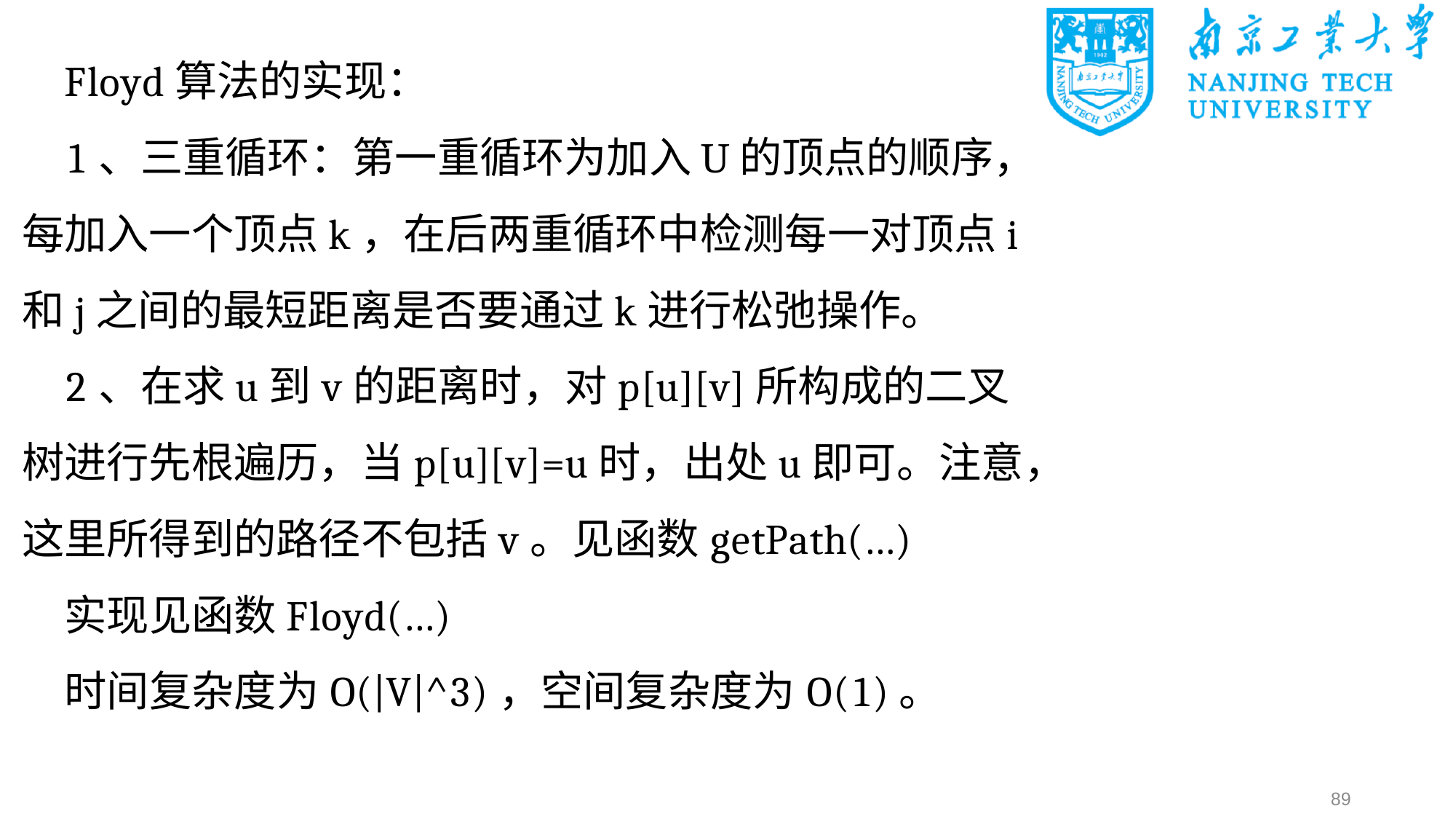

Floyd算法的实现：
1、三重循环：第一重循环为加入U的顶点的顺序，每加入一个顶点k，在后两重循环中检测每一对顶点i和j之间的最短距离是否要通过k进行松弛操作。
2、在求u到v的距离时，对p[u][v]所构成的二叉树进行先根遍历，当p[u][v]=u时，出处u即可。注意，这里所得到的路径不包括v。见函数getPath(…)
实现见函数Floyd(…)
时间复杂度为O(|V|^3)，空间复杂度为O(1)。
89